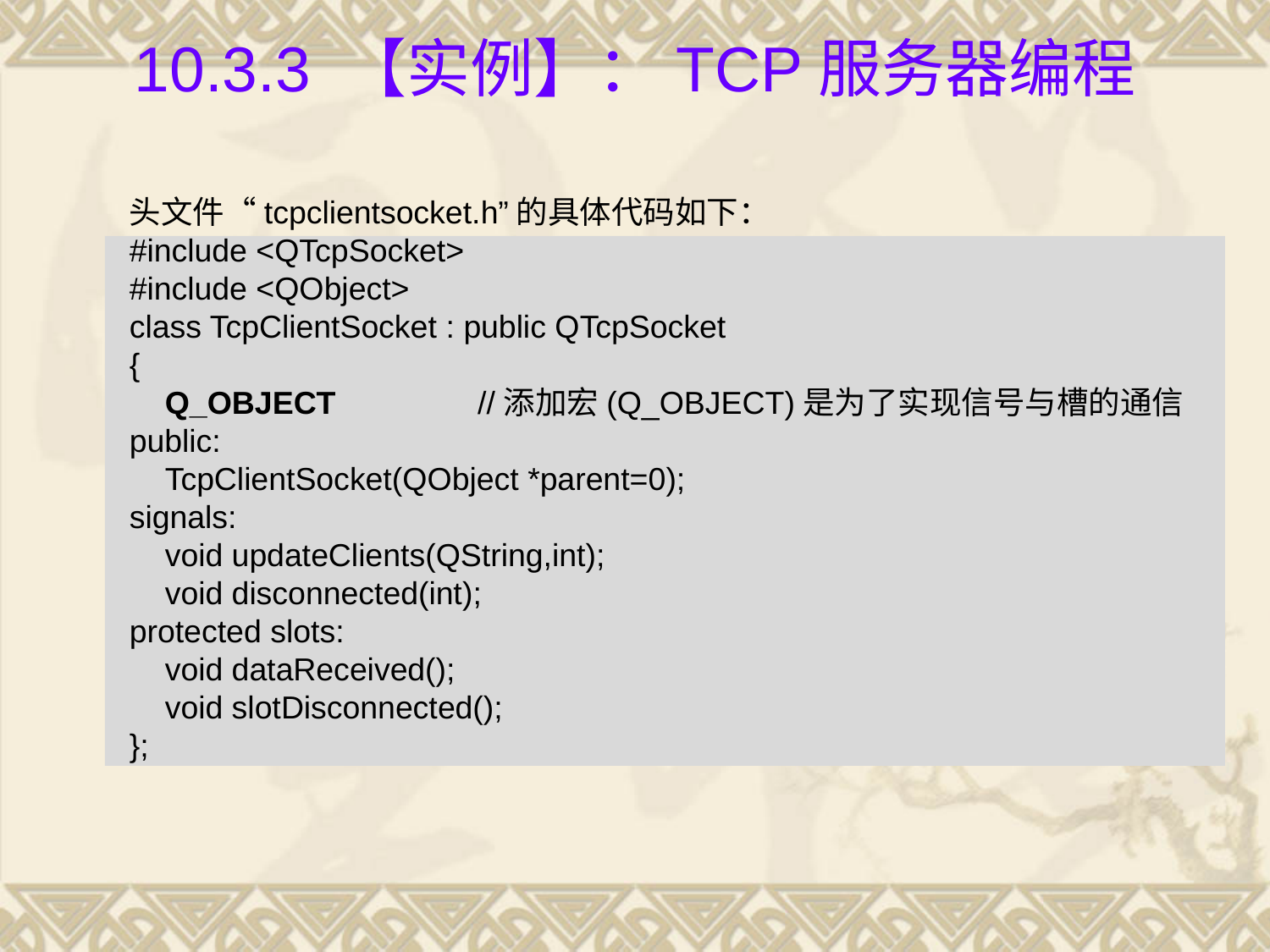

# 10.3.3 【实例】：TCP服务器编程
头文件“tcpclientsocket.h”的具体代码如下：
#include <QTcpSocket>
#include <QObject>
class TcpClientSocket : public QTcpSocket
{
    Q_OBJECT                //添加宏(Q_OBJECT)是为了实现信号与槽的通信
public:
    TcpClientSocket(QObject *parent=0);
signals:
    void updateClients(QString,int);
    void disconnected(int);
protected slots:
    void dataReceived();
    void slotDisconnected();
};